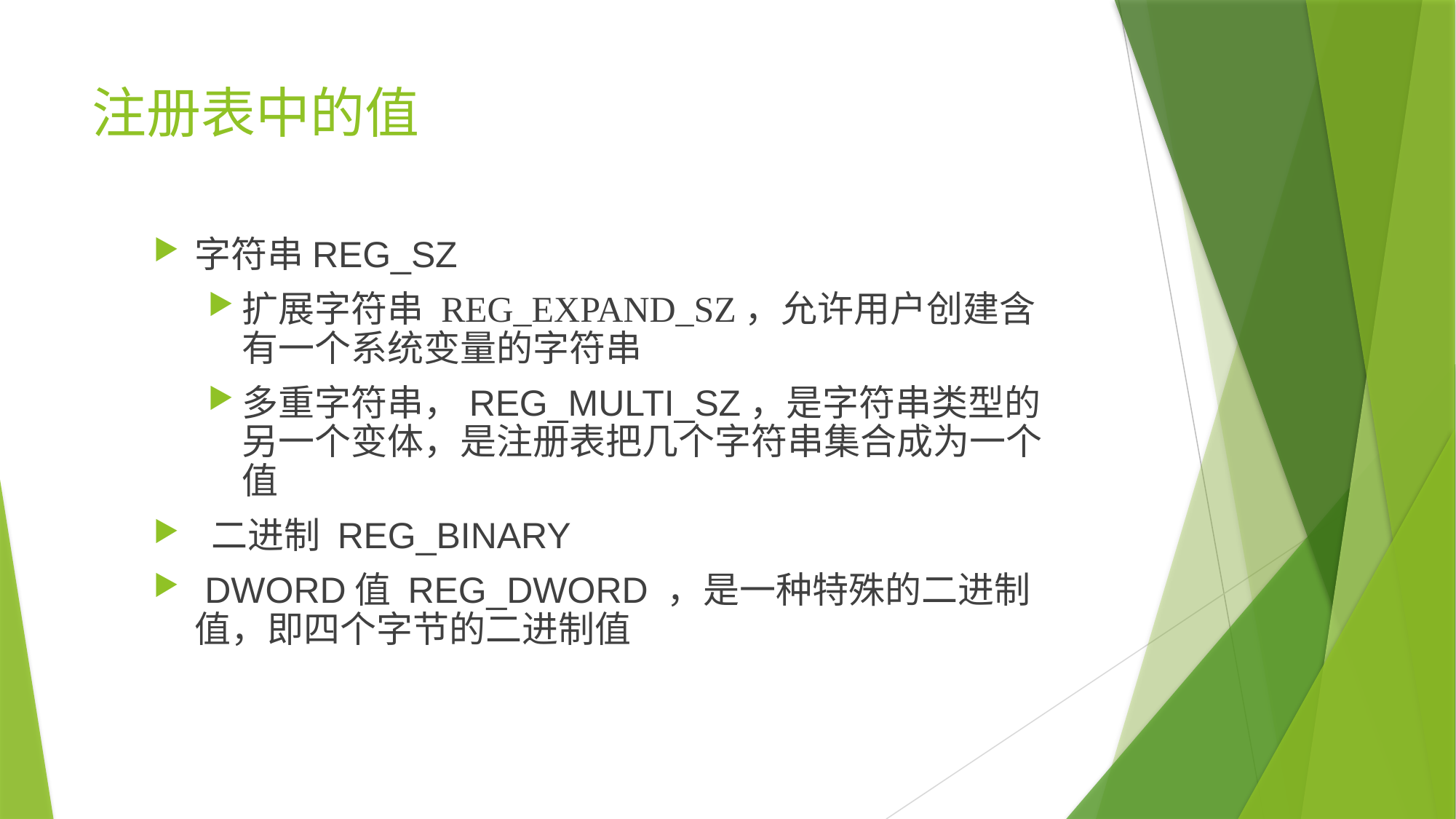

# 注册表中的值
字符串REG_SZ
扩展字符串 REG_EXPAND_SZ，允许用户创建含有一个系统变量的字符串
多重字符串，REG_MULTI_SZ，是字符串类型的另一个变体，是注册表把几个字符串集合成为一个值
 二进制 REG_BINARY
 DWORD值 REG_DWORD ，是一种特殊的二进制值，即四个字节的二进制值